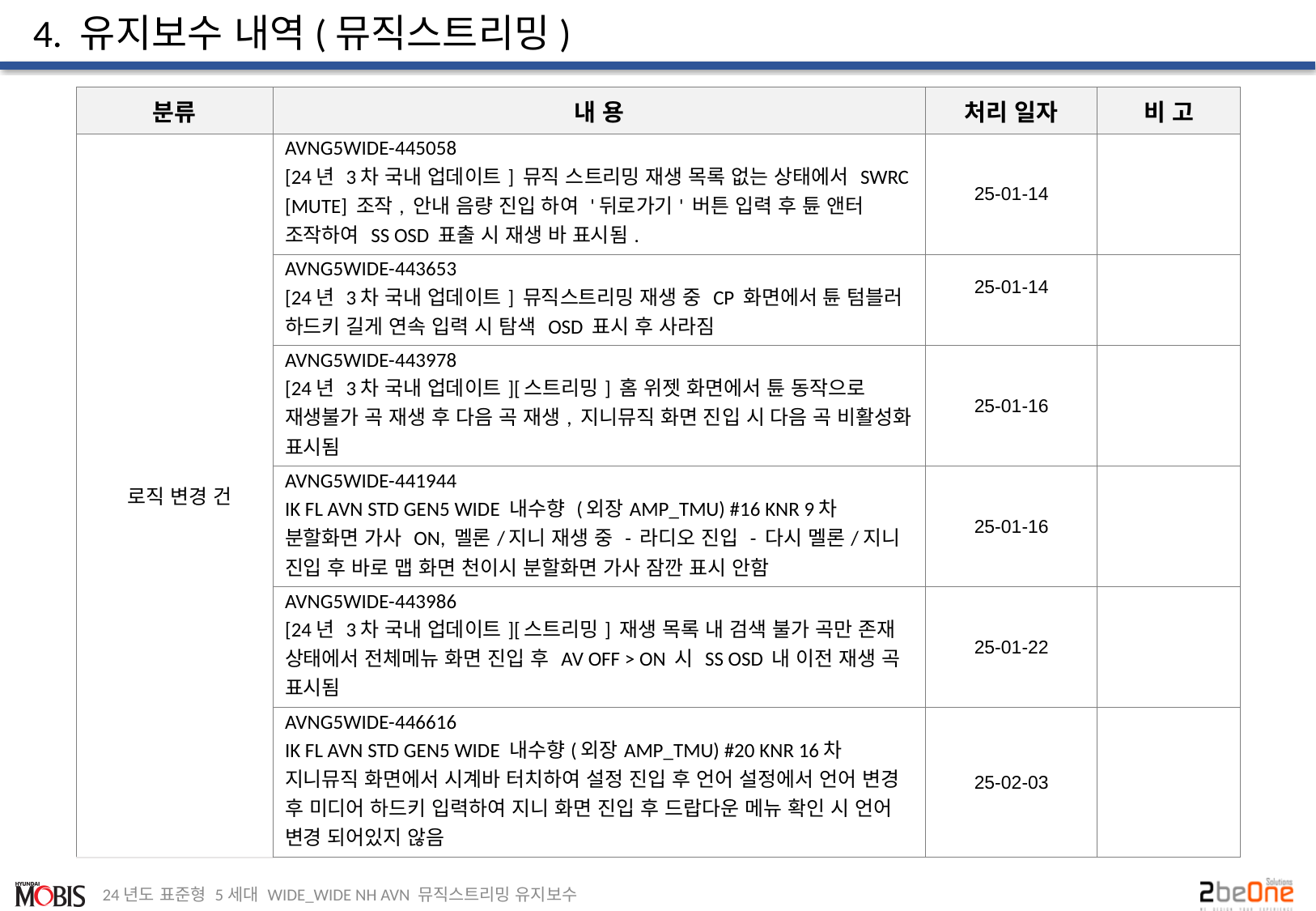

# 4. 유지보수 내역(뮤직스트리밍)
| 분류 | 내 용 | 처리 일자 | 비 고 |
| --- | --- | --- | --- |
| 로직 변경 건 | AVNG5WIDE-445058 [24년 3차 국내 업데이트] 뮤직 스트리밍 재생 목록 없는 상태에서 SWRC [MUTE] 조작, 안내 음량 진입 하여 '뒤로가기' 버튼 입력 후 튠 앤터 조작하여 SS OSD 표출 시 재생 바 표시됨. | 25-01-14 |  |
|  | AVNG5WIDE-443653 [24년 3차 국내 업데이트] 뮤직스트리밍 재생 중 CP 화면에서 튠 텀블러 하드키 길게 연속 입력 시 탐색 OSD 표시 후 사라짐 | 25-01-14 |  |
|  | AVNG5WIDE-443978 [24년 3차 국내 업데이트][스트리밍] 홈 위젯 화면에서 튠 동작으로 재생불가 곡 재생 후 다음 곡 재생, 지니뮤직 화면 진입 시 다음 곡 비활성화 표시됨 | 25-01-16 |  |
|  | AVNG5WIDE-441944 IK FL AVN STD GEN5 WIDE 내수향 (외장AMP\_TMU) #16 KNR 9차 분할화면 가사 ON, 멜론/지니 재생 중 - 라디오 진입 - 다시 멜론/지니 진입 후 바로 맵 화면 천이시 분할화면 가사 잠깐 표시 안함 | 25-01-16 |  |
|  | AVNG5WIDE-443986 [24년 3차 국내 업데이트][스트리밍] 재생 목록 내 검색 불가 곡만 존재 상태에서 전체메뉴 화면 진입 후 AV OFF > ON 시 SS OSD 내 이전 재생 곡 표시됨 | 25-01-22 |  |
|  | AVNG5WIDE-446616 IK FL AVN STD GEN5 WIDE 내수향(외장AMP\_TMU) #20 KNR 16차 지니뮤직 화면에서 시계바 터치하여 설정 진입 후 언어 설정에서 언어 변경 후 미디어 하드키 입력하여 지니 화면 진입 후 드랍다운 메뉴 확인 시 언어 변경 되어있지 않음 | 25-02-03 |  |
24년도 표준형 5세대 WIDE_WIDE NH AVN 뮤직스트리밍 유지보수